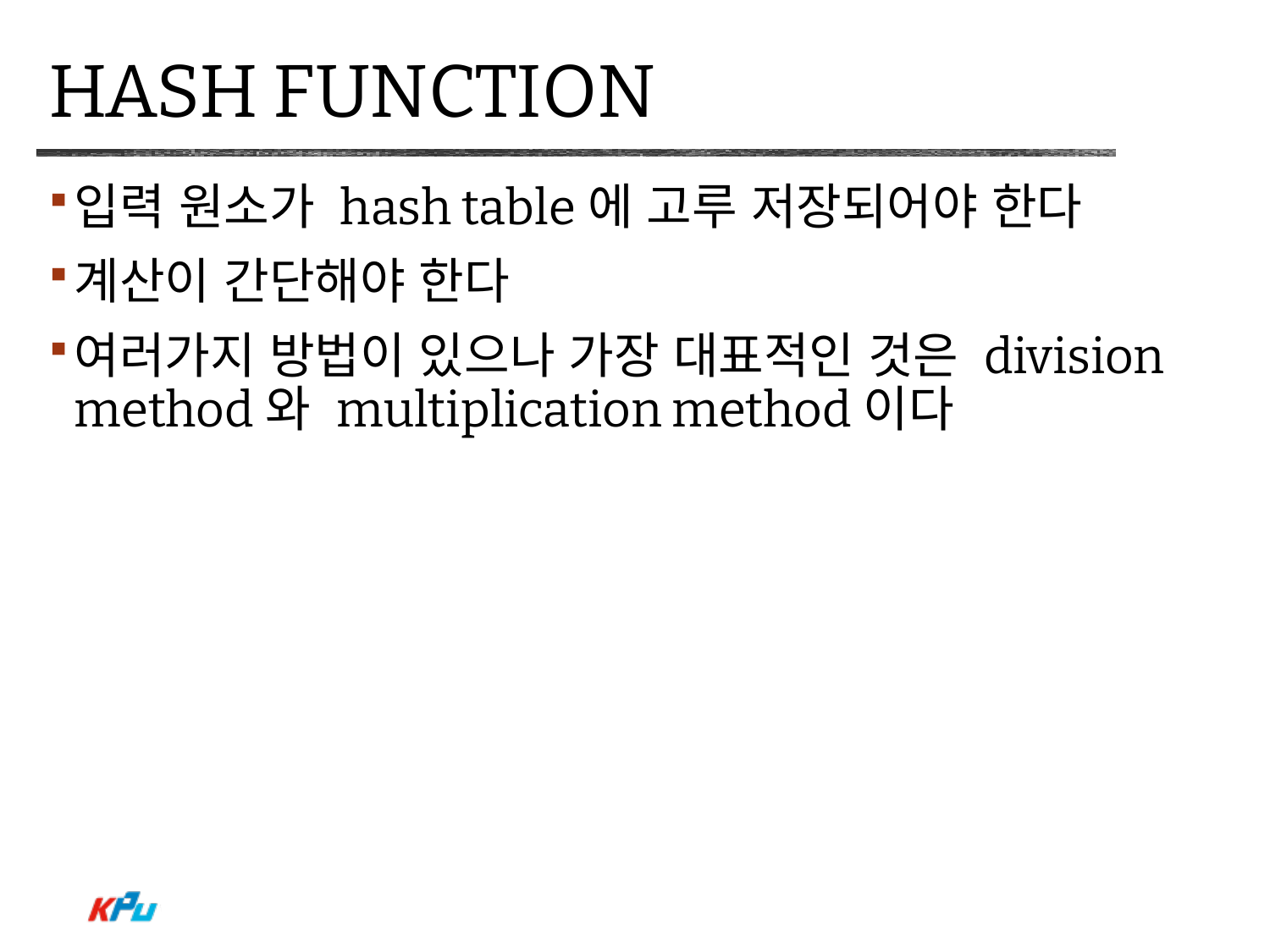

# Hash Function
입력 원소가 hash table에 고루 저장되어야 한다
계산이 간단해야 한다
여러가지 방법이 있으나 가장 대표적인 것은 division method와 multiplication method이다